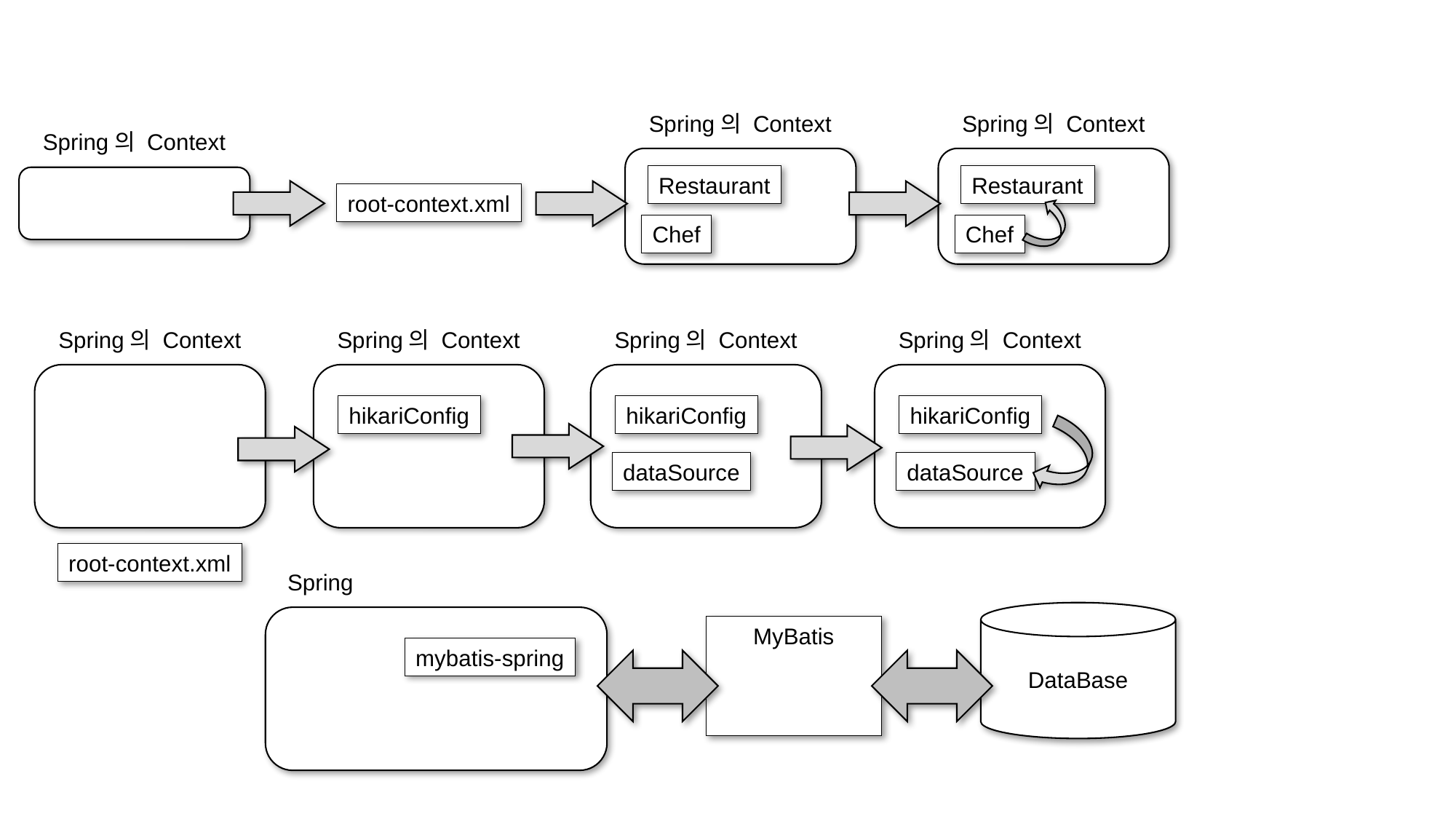

Spring의 Context

Restaurant
Chef
Spring의 Context

Restaurant
Chef
Spring의 Context

root-context.xml

Spring의 Context

Spring의 Context

hikariConfig
Spring의 Context

hikariConfig
dataSource
Spring의 Context

hikariConfig
dataSource

root-context.xml
Spring

mybatis-spring
DataBase
MyBatis